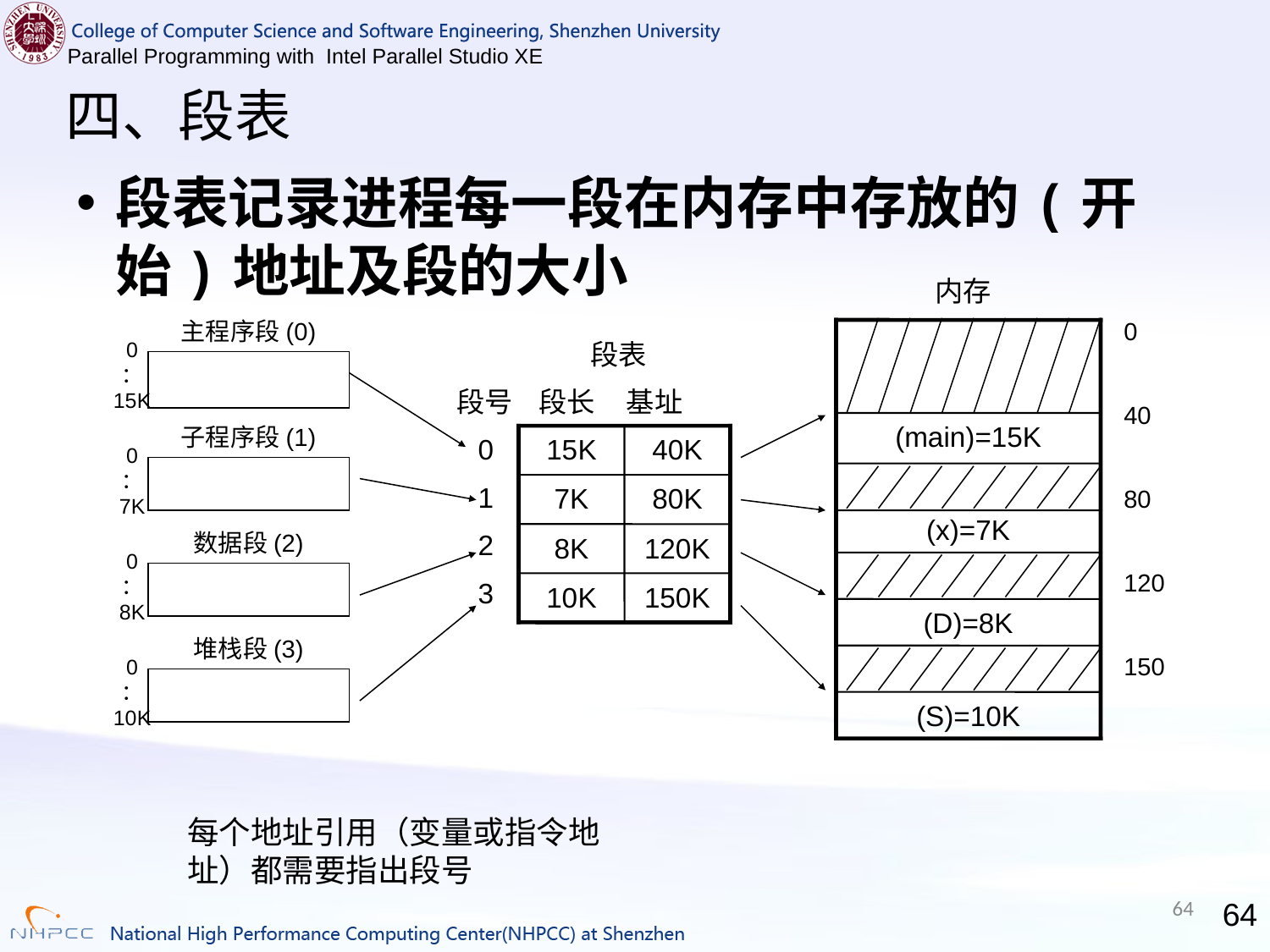

# 四、段表
段表记录进程每一段在内存中存放的(开始)地址及段的大小
内存
0

40

80

120

150

(main)=15K

(x)=7K

(D)=8K

(S)=10K

主程序段(0)

0
：
15K
子程序段(1)
0
：
7K

数据段(2)
0
：
8K

堆栈段(3)
0
：
10K

       段表
段号    段长     基址
0
1
2
3
15K

40K

7K

80K
8K

120K
10K

150K

每个地址引用（变量或指令地址）都需要指出段号
64
64